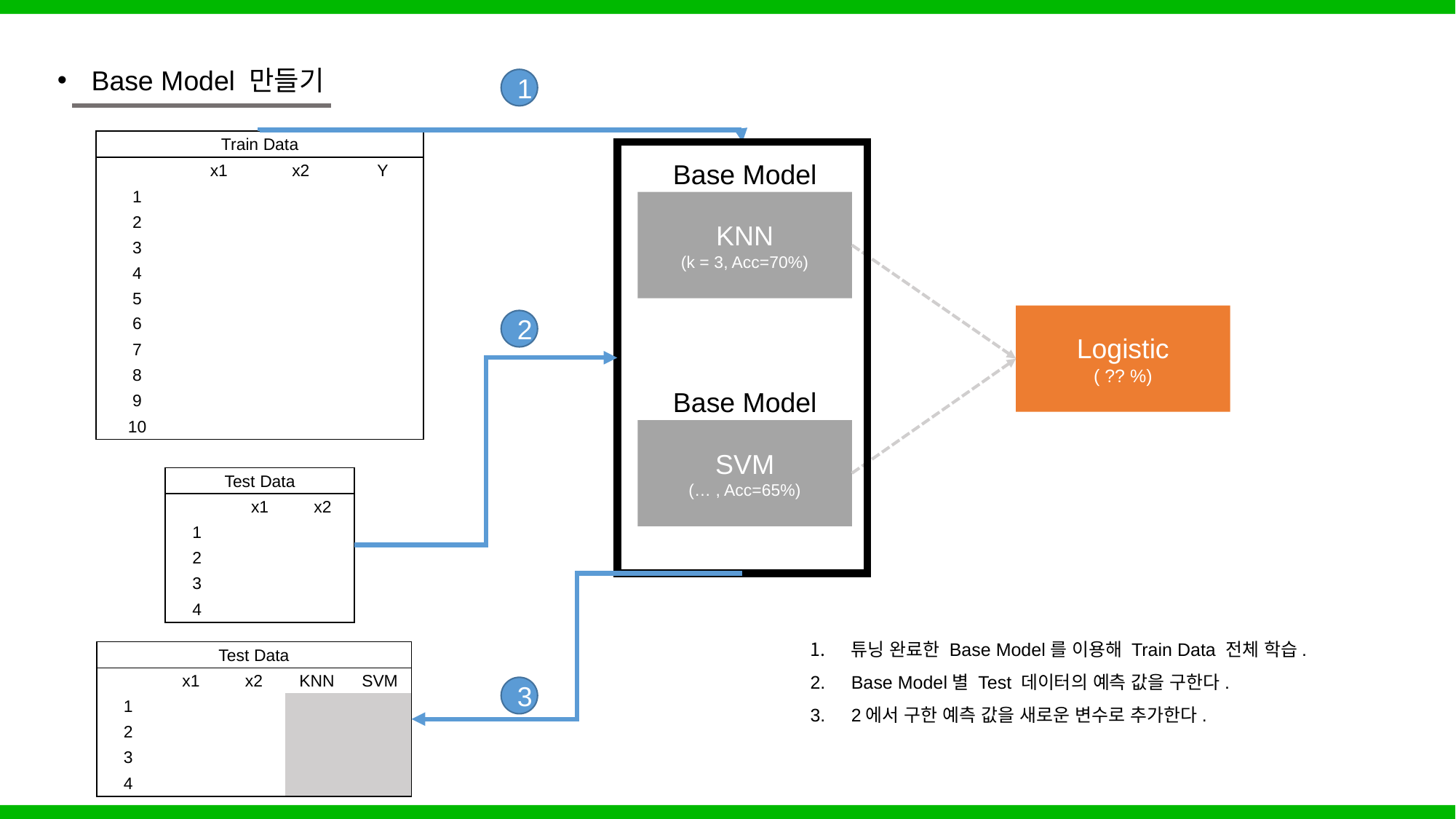

Base Model 만들기
1
| Train Data |  |  |  |
| --- | --- | --- | --- |
|  | x1 | x2 | Y |
| 1 |  |  |  |
| 2 |  |  |  |
| 3 |  |  |  |
| 4 |  |  |  |
| 5 |  |  |  |
| 6 |  |  |  |
| 7 |  |  |  |
| 8 |  |  |  |
| 9 |  |  |  |
| 10 |  |  |  |

Base Model
KNN
(k = 3, Acc=70%)
Logistic
( ?? %)
Base Model
SVM
(… , Acc=65%)
2
| Test Data |  |  |
| --- | --- | --- |
|  | x1 | x2 |
| 1 |  |  |
| 2 |  |  |
| 3 |  |  |
| 4 |  |  |
튜닝 완료한 Base Model를 이용해 Train Data 전체 학습.
Base Model별 Test 데이터의 예측 값을 구한다.
2에서 구한 예측 값을 새로운 변수로 추가한다.
| Test Data |  |  |  |  |
| --- | --- | --- | --- | --- |
|  | x1 | x2 | KNN | SVM |
| 1 |  |  |  |  |
| 2 |  |  |  |  |
| 3 |  |  |  |  |
| 4 |  |  |  |  |
3